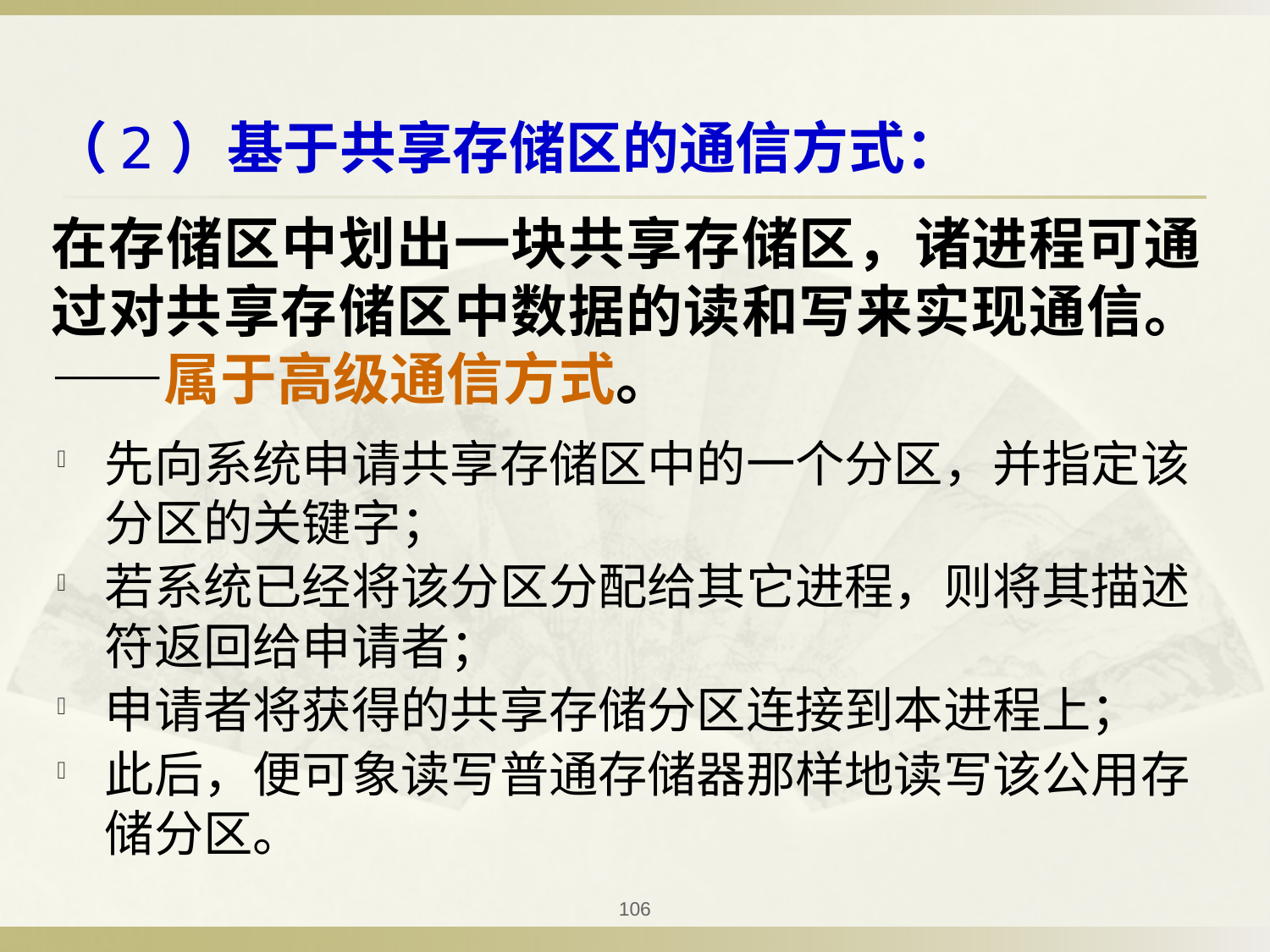

（2）基于共享存储区的通信方式：
在存储区中划出一块共享存储区，诸进程可通过对共享存储区中数据的读和写来实现通信。——属于高级通信方式。
先向系统申请共享存储区中的一个分区，并指定该分区的关键字；
若系统已经将该分区分配给其它进程，则将其描述符返回给申请者；
申请者将获得的共享存储分区连接到本进程上；
此后，便可象读写普通存储器那样地读写该公用存储分区。
106